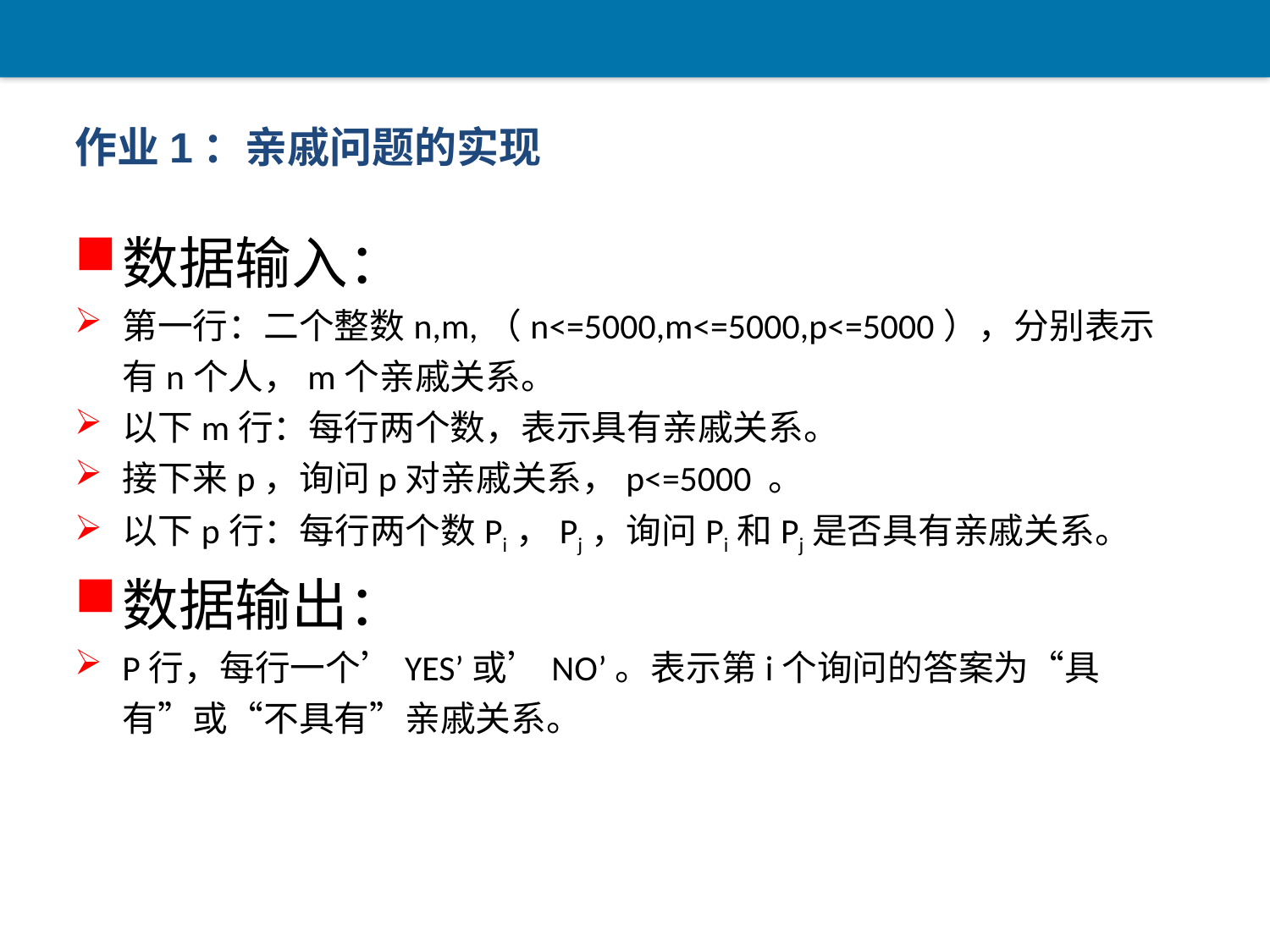

# 作业1：亲戚问题的实现
数据输入：
第一行：二个整数n,m,（n<=5000,m<=5000,p<=5000），分别表示有n个人，m个亲戚关系。
以下m行：每行两个数，表示具有亲戚关系。
接下来p，询问p对亲戚关系，p<=5000 。
以下p行：每行两个数Pi，Pj，询问Pi和Pj是否具有亲戚关系。
数据输出：
P行，每行一个’YES’或’NO’。表示第i个询问的答案为“具有”或“不具有”亲戚关系。